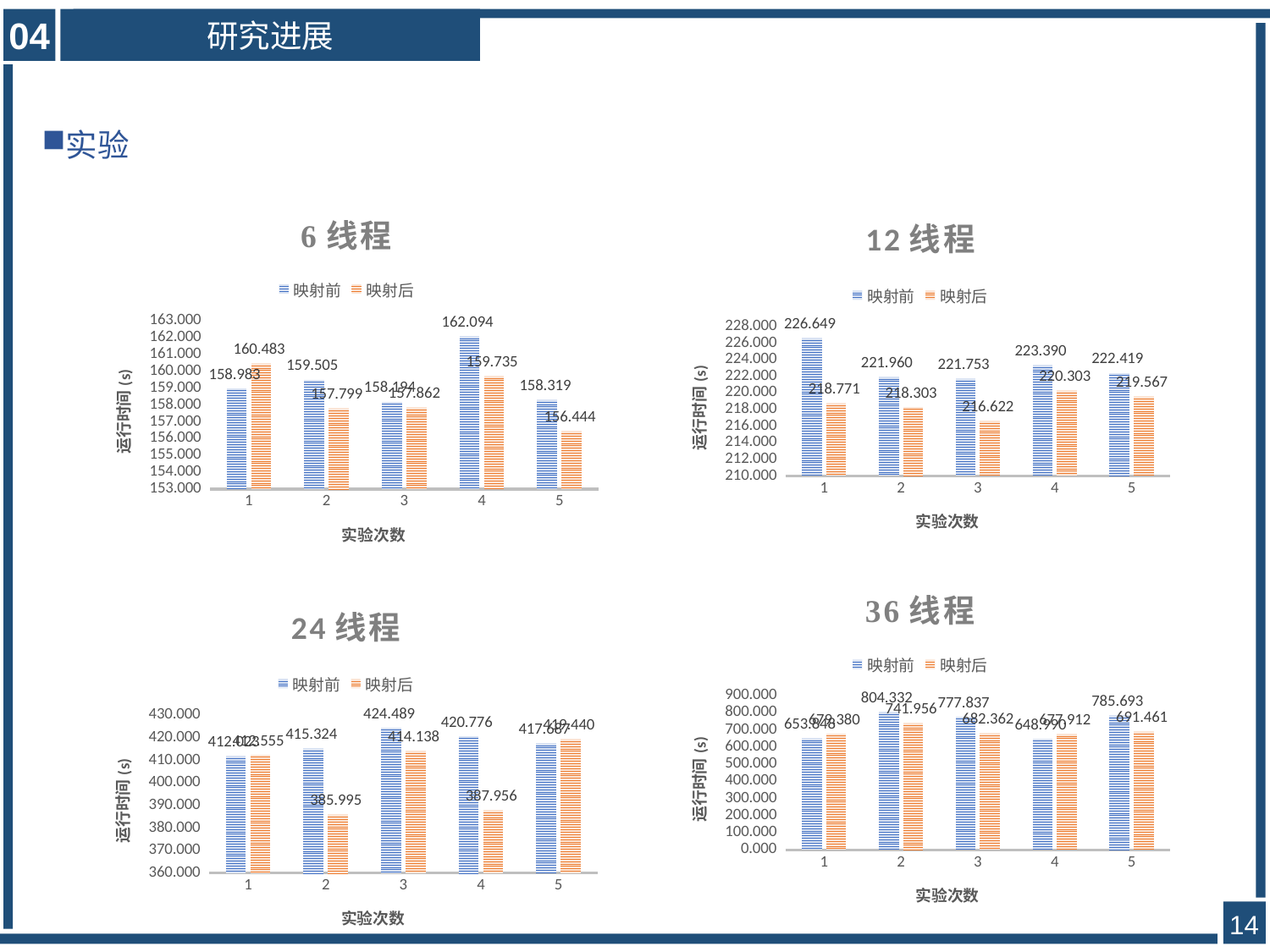

04
研究进展

实验

### Chart: 12线程

| Category |  |  |
|---|---|---|

### Chart: 6线程

| Category |  |  |
|---|---|---|

### Chart: 36线程

| Category |  |  |
|---|---|---|

### Chart: 24线程

| Category |  |  |
|---|---|---|
14